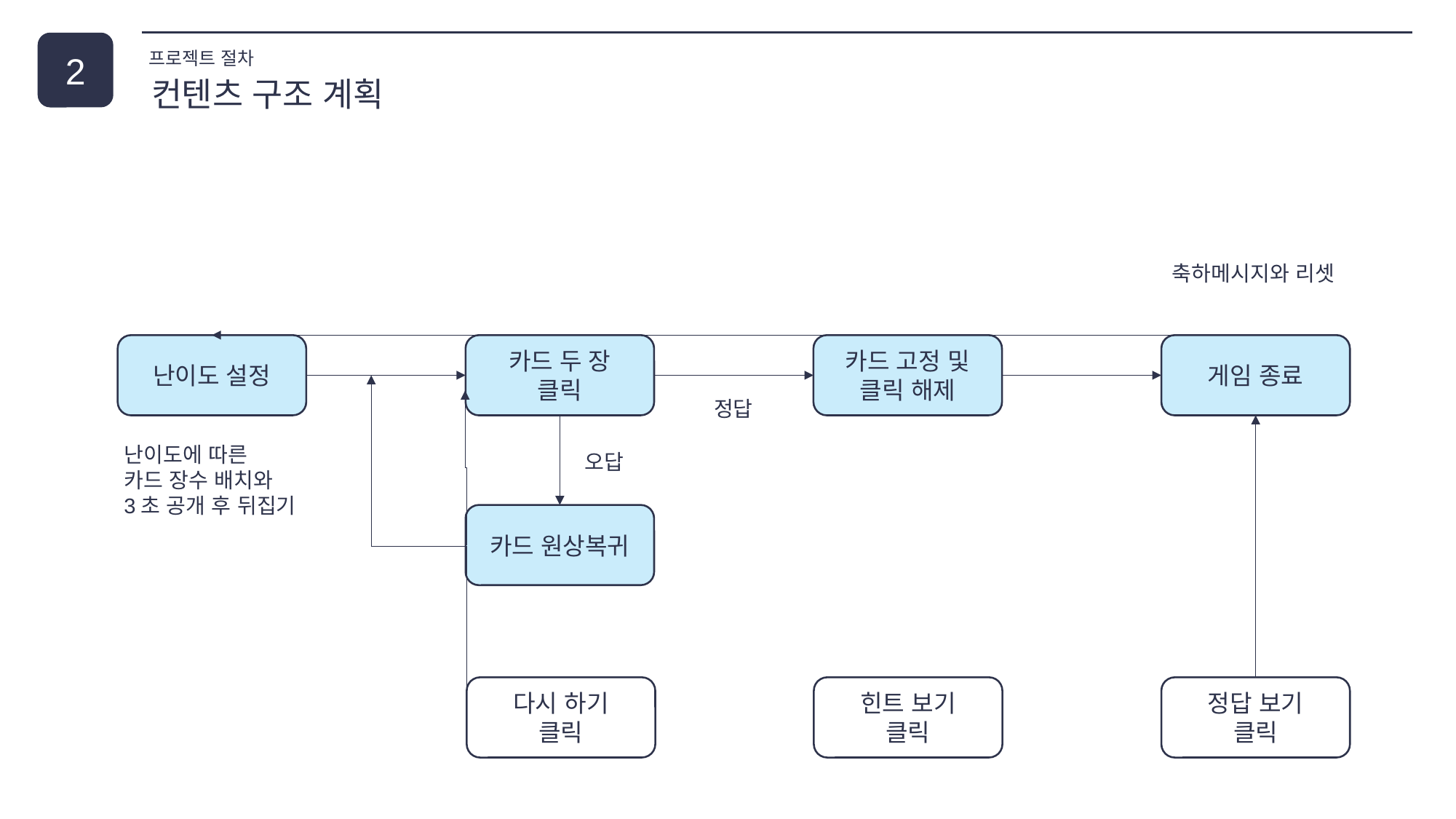

2
프로젝트 절차
컨텐츠 구조 계획
축하메시지와 리셋
카드 두 장
클릭
카드 고정 및
클릭 해제
게임 종료
난이도 설정
정답
난이도에 따른
카드 장수 배치와
3초 공개 후 뒤집기
오답
카드 원상복귀
힌트 보기
클릭
다시 하기
클릭
정답 보기
클릭
CSS/HTML
JavaScript